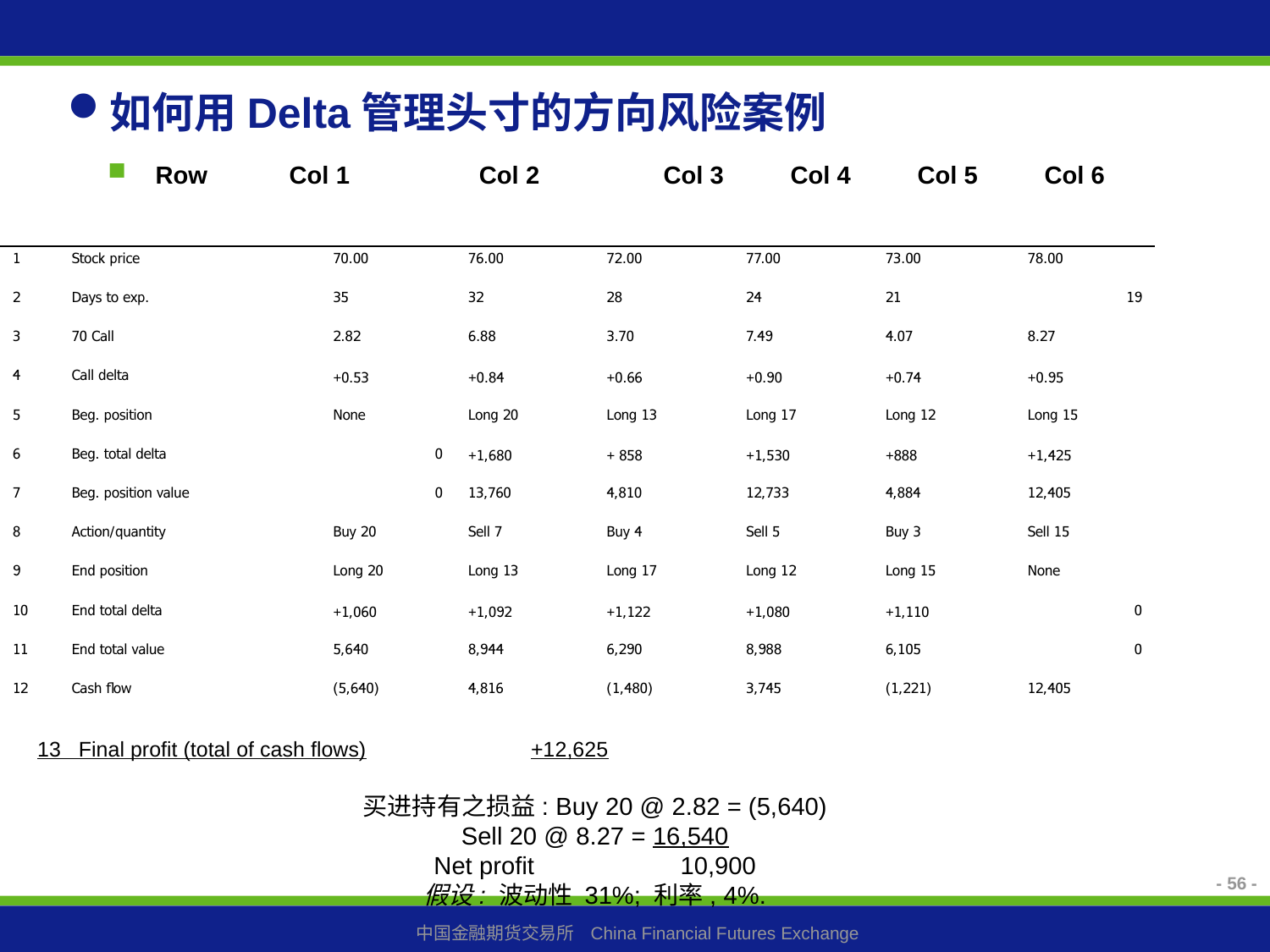

# 如何用Delta管理头寸的方向风险案例
Row	 Col 1	          Col 2	Col 3	Col 4	Col 5	Col 6
| 1 | Stock price | 70.00 | 76.00 | 72.00 | 77.00 | 73.00 | 78.00 |
| --- | --- | --- | --- | --- | --- | --- | --- |
| 2 | Days to exp. | 35 | 32 | 28 | 24 | 21 | 19 |
| 3 | 70 Call | 2.82 | 6.88 | 3.70 | 7.49 | 4.07 | 8.27 |
| 4 | Call delta | +0.53 | +0.84 | +0.66 | +0.90 | +0.74 | +0.95 |
| 5 | Beg. position | None | Long 20 | Long 13 | Long 17 | Long 12 | Long 15 |
| 6 | Beg. total delta | 0 | +1,680 | + 858 | +1,530 | +888 | +1,425 |
| 7 | Beg. position value | 0 | 13,760 | 4,810 | 12,733 | 4,884 | 12,405 |
| 8 | Action/quantity | Buy 20 | Sell 7 | Buy 4 | Sell 5 | Buy 3 | Sell 15 |
| 9 | End position | Long 20 | Long 13 | Long 17 | Long 12 | Long 15 | None |
| 10 | End total delta | +1,060 | +1,092 | +1,122 | +1,080 | +1,110 | 0 |
| 11 | End total value | 5,640 | 8,944 | 6,290 | 8,988 | 6,105 | 0 |
| 12 | Cash ﬂow | (5,640) | 4,816 | (1,480) | 3,745 | (1,221) | 12,405 |
13   Final proﬁt (total of cash ﬂows)	+12,625
买进持有之损益: Buy 20 @ 2.82 = (5,640)
Sell 20 @ 8.27 = 16,540
Net proﬁt	10,900
假设: 波动性 31%; 利率, 4%.
- 56 -